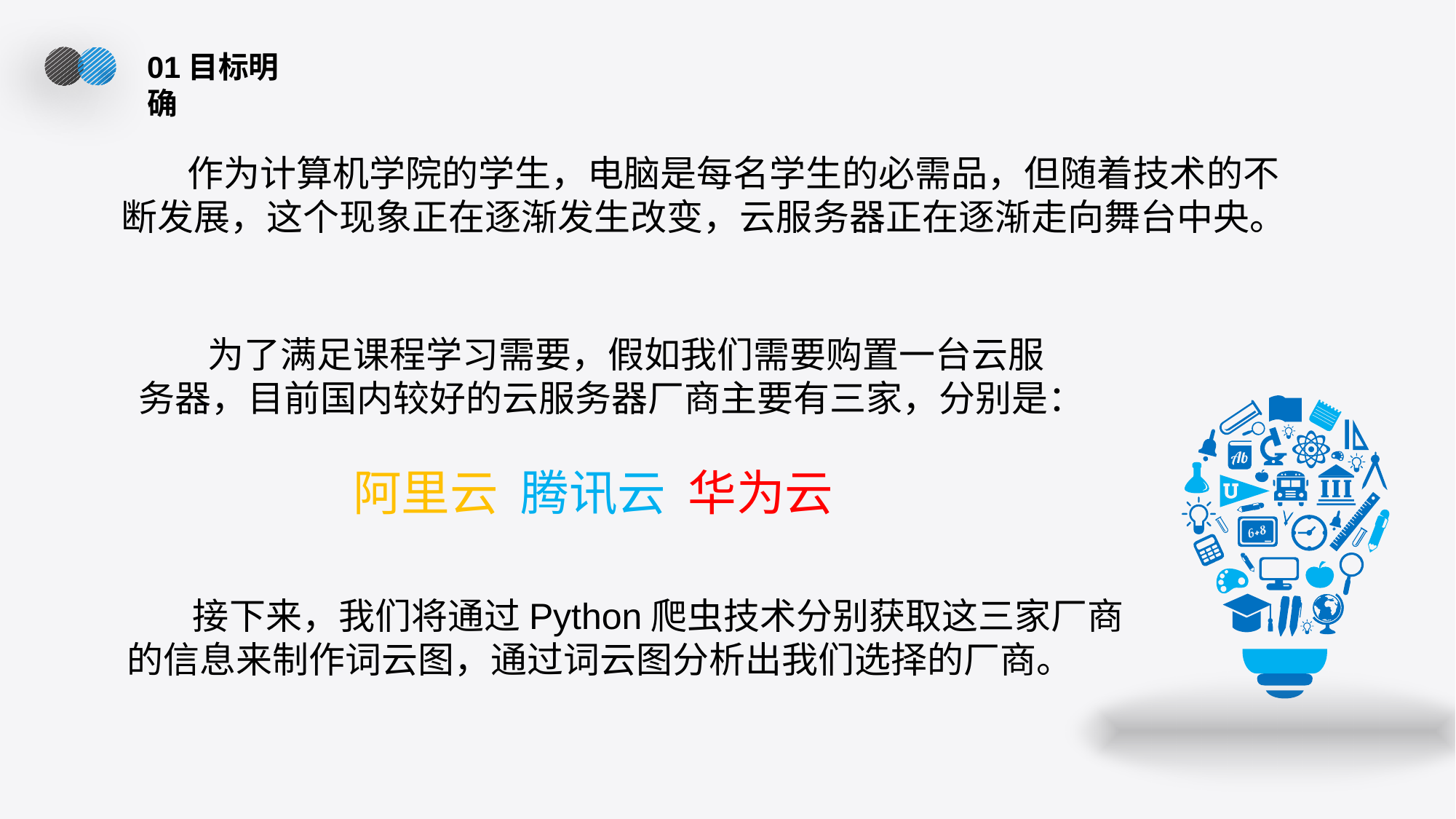

01目标明确

       作为计算机学院的学生，电脑是每名学生的必需品，但随着技术的不断发展，这个现象正在逐渐发生改变，云服务器正在逐渐走向舞台中央。
       为了满足课程学习需要，假如我们需要购置一台云服务器，目前国内较好的云服务器厂商主要有三家，分别是：

阿里云  腾讯云  华为云

       接下来，我们将通过Python爬虫技术分别获取这三家厂商的信息来制作词云图，通过词云图分析出我们选择的厂商。